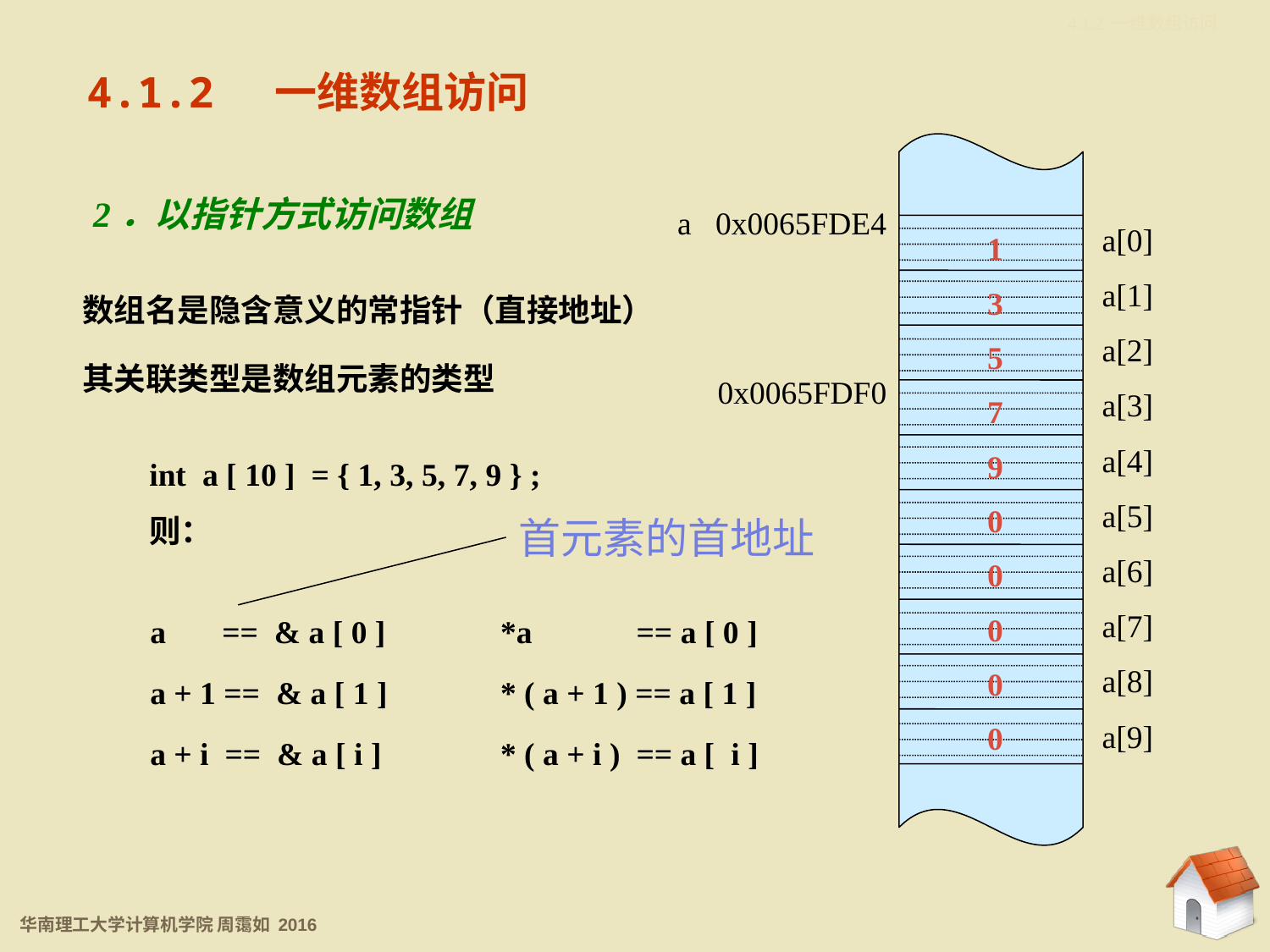

4.1.2 一维数组访问
4.1.2  一维数组访问

a   0x0065FDE4
a[0]
a[1]
a[2]
a[3]
a[4]
a[5]
a[6]
a[7]
a[8]
a[9]
0x0065FDF0
1
3
5
7
9
0
0
0
0
0
2．以指针方式访问数组
数组名是隐含意义的常指针（直接地址）
其关联类型是数组元素的类型
int  a [ 10 ]  = { 1, 3, 5, 7, 9 } ;
则：
首元素的首地址
a       ==  & a [ 0 ]
a + 1 ==  & a [ 1 ]
a + i  ==  & a [ i ]
*a             == a [ 0 ]
* ( a + 1 ) == a [ 1 ]
* ( a + i )  == a [  i ]